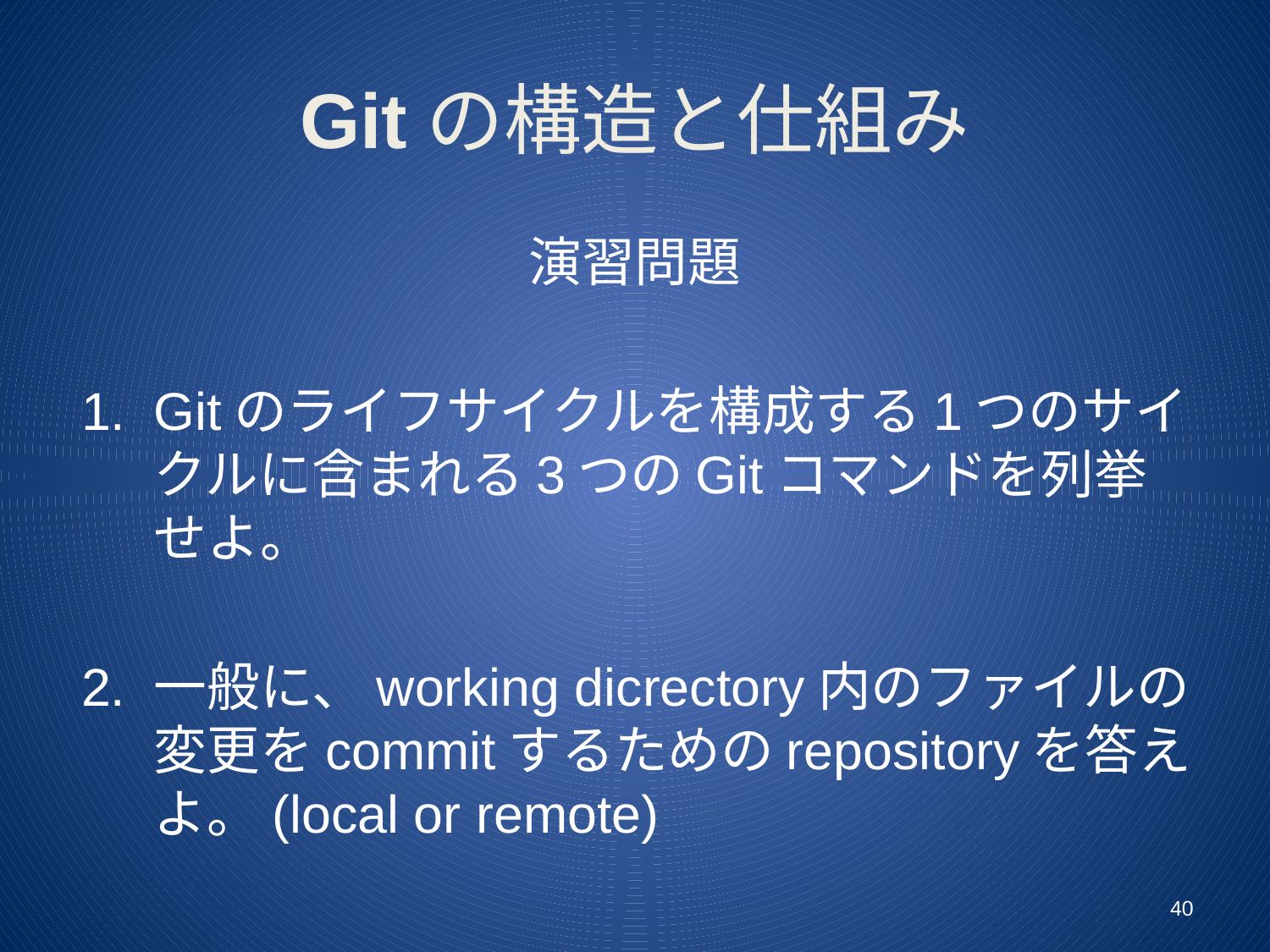

# Gitの構造と仕組み
演習問題

Gitのライフサイクルを構成する1つのサイクルに含まれる3つのGitコマンドを列挙せよ。

一般に、working dicrectory内のファイルの変更をcommitするためのrepositoryを答えよ。(local or remote)

40